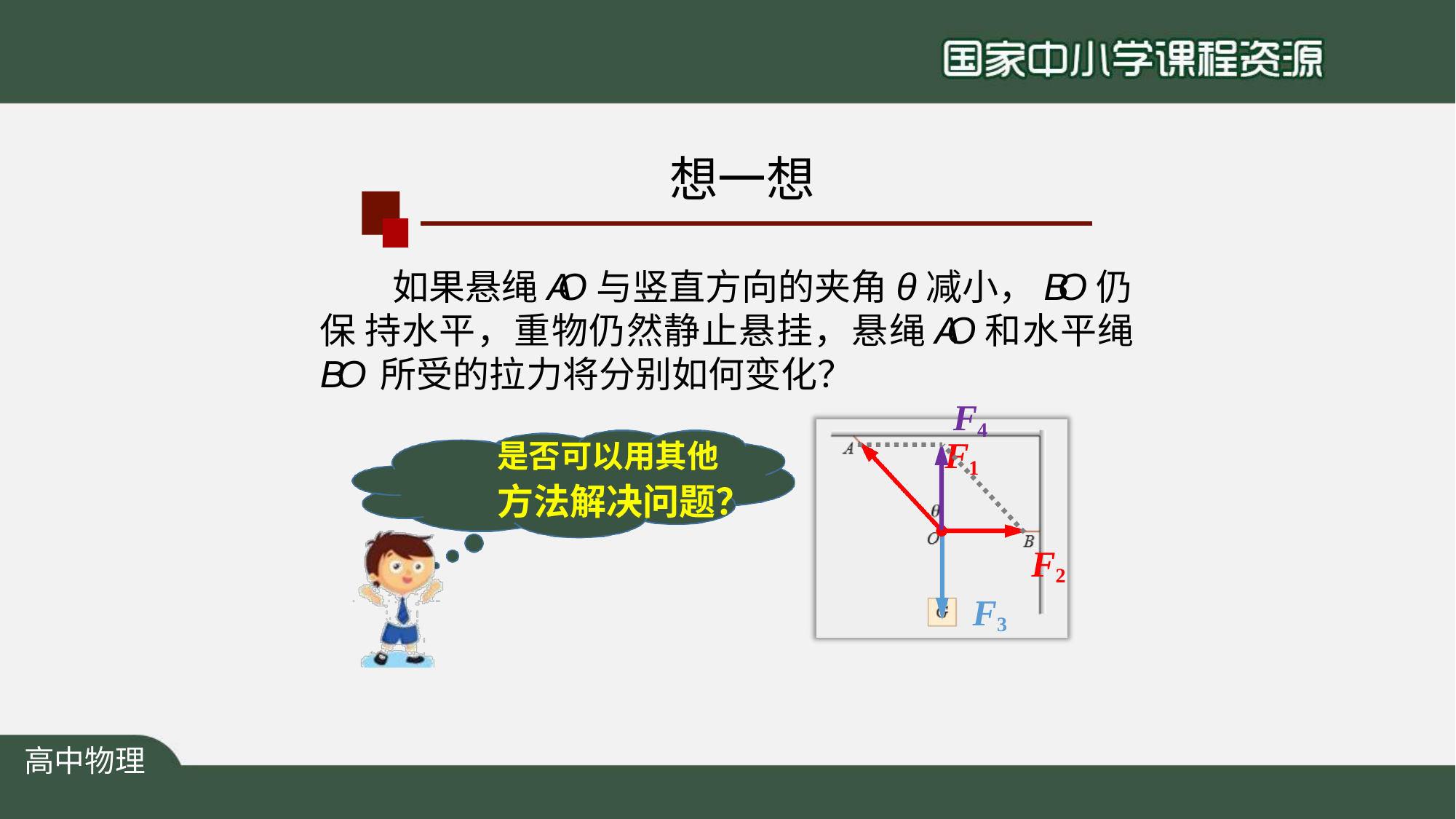

# 想一想

如果悬绳AO与竖直方向的夹角θ减小，BO仍保 持水平，重物仍然静止悬挂，悬绳AO和水平绳BO  所受的拉力将分别如何变化？
F4
是否可以用其他	F1
方法解决问题？
F2
F3

高中物理